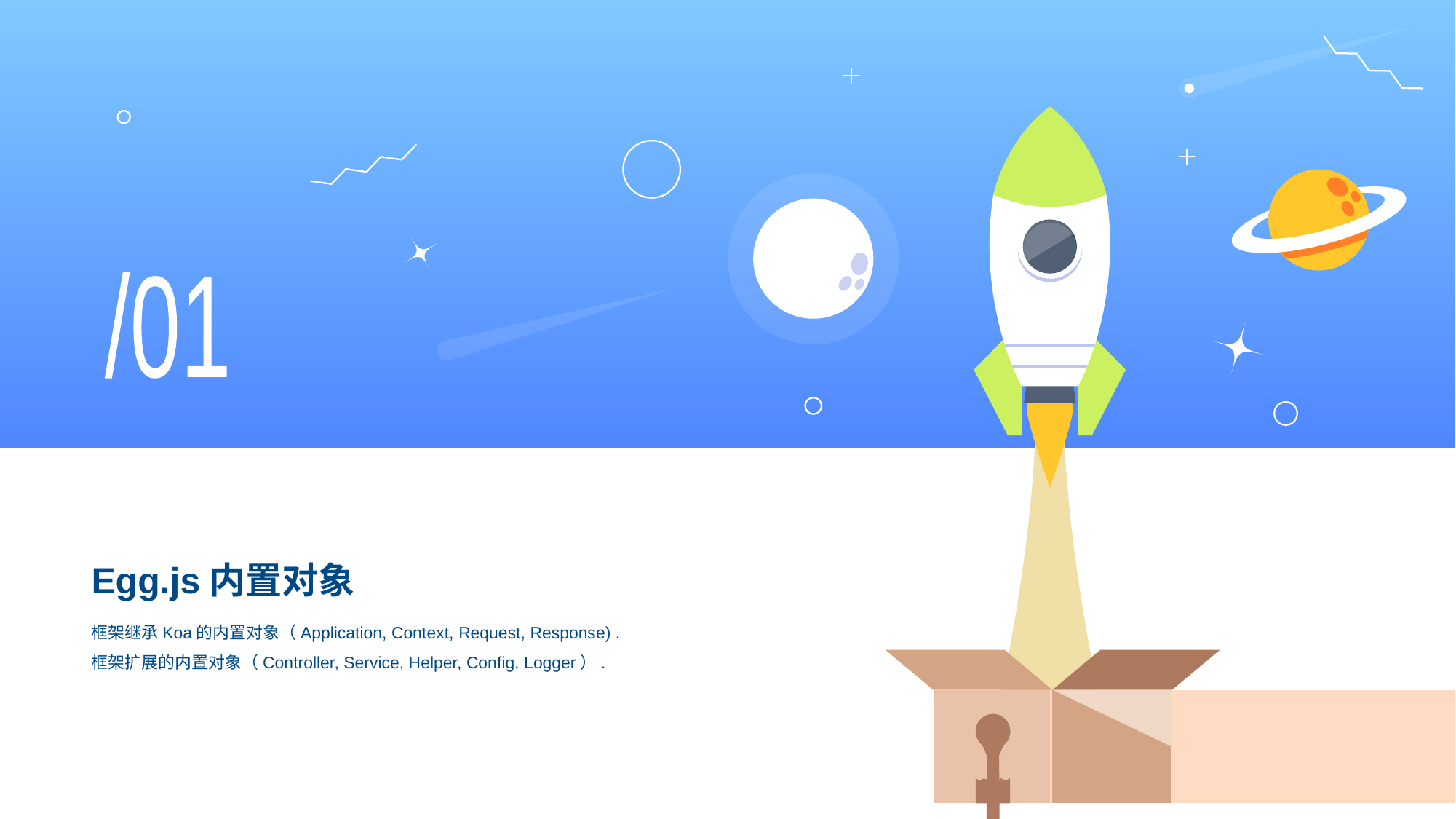

/01
# Egg.js内置对象
框架继承Koa的内置对象（Application, Context, Request, Response) .
框架扩展的内置对象（Controller, Service, Helper, Config, Logger）.